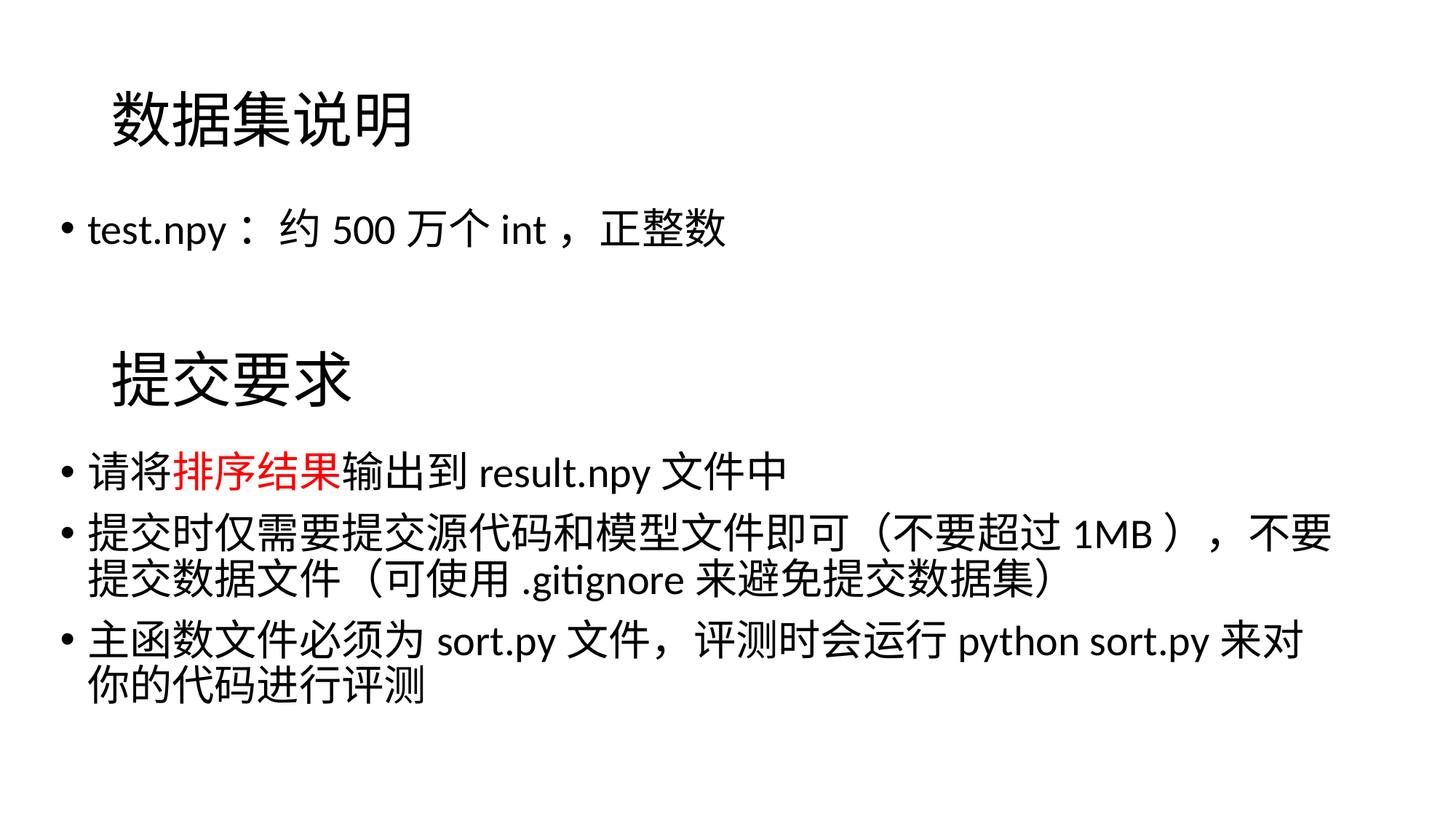

# 数据集说明
test.npy：约500万个int，正整数

请将排序结果输出到result.npy文件中
提交时仅需要提交源代码和模型文件即可（不要超过1MB），不要提交数据文件（可使用.gitignore来避免提交数据集）
主函数文件必须为sort.py文件，评测时会运行python sort.py来对你的代码进行评测

提交要求